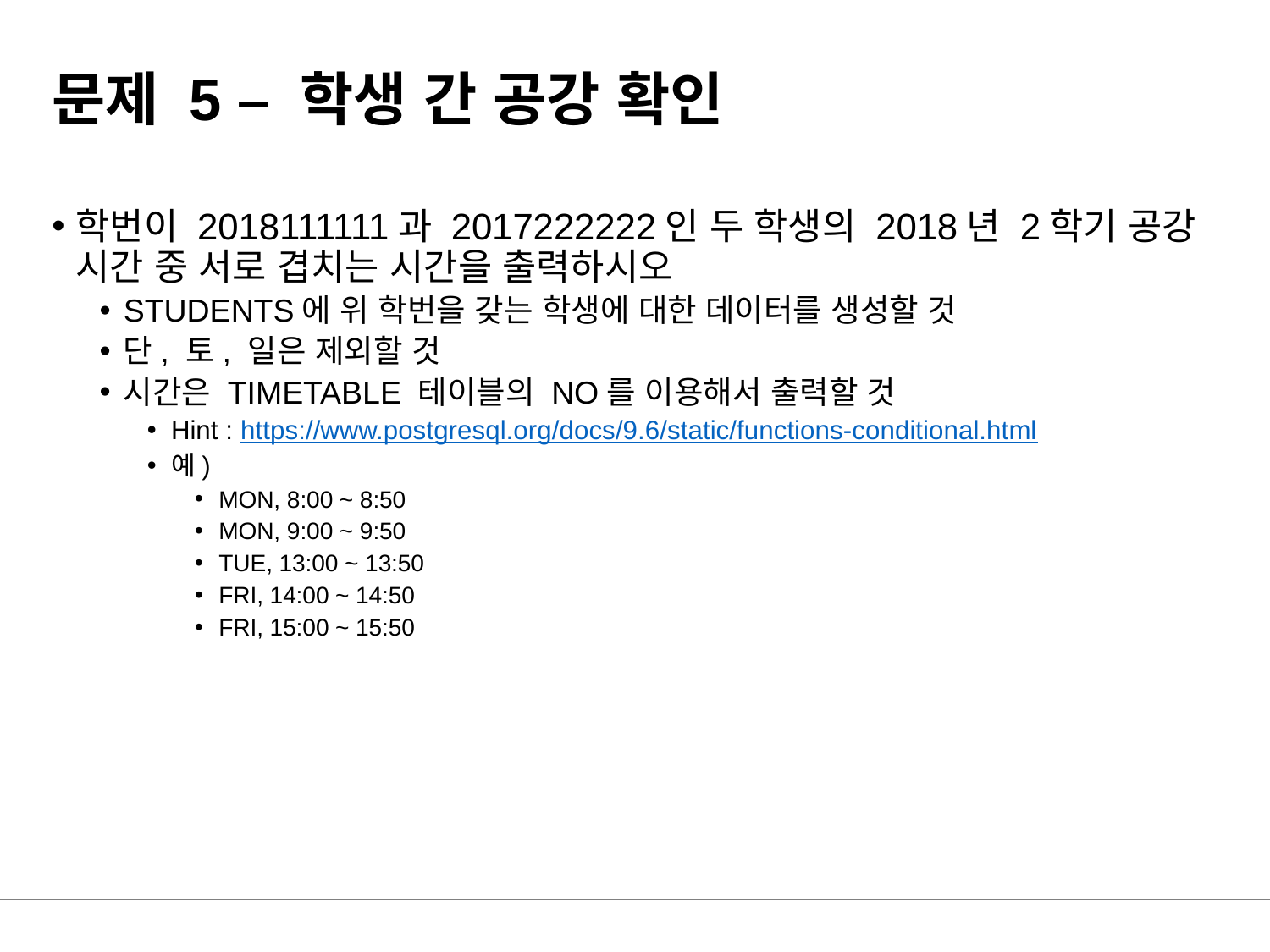

# 문제 5 – 학생 간 공강 확인
학번이 2018111111과 2017222222인 두 학생의 2018년 2학기 공강 시간 중 서로 겹치는 시간을 출력하시오
STUDENTS에 위 학번을 갖는 학생에 대한 데이터를 생성할 것
단, 토, 일은 제외할 것
시간은 TIMETABLE 테이블의 NO를 이용해서 출력할 것
Hint : https://www.postgresql.org/docs/9.6/static/functions-conditional.html
예)
MON, 8:00 ~ 8:50
MON, 9:00 ~ 9:50
TUE, 13:00 ~ 13:50
FRI, 14:00 ~ 14:50
FRI, 15:00 ~ 15:50